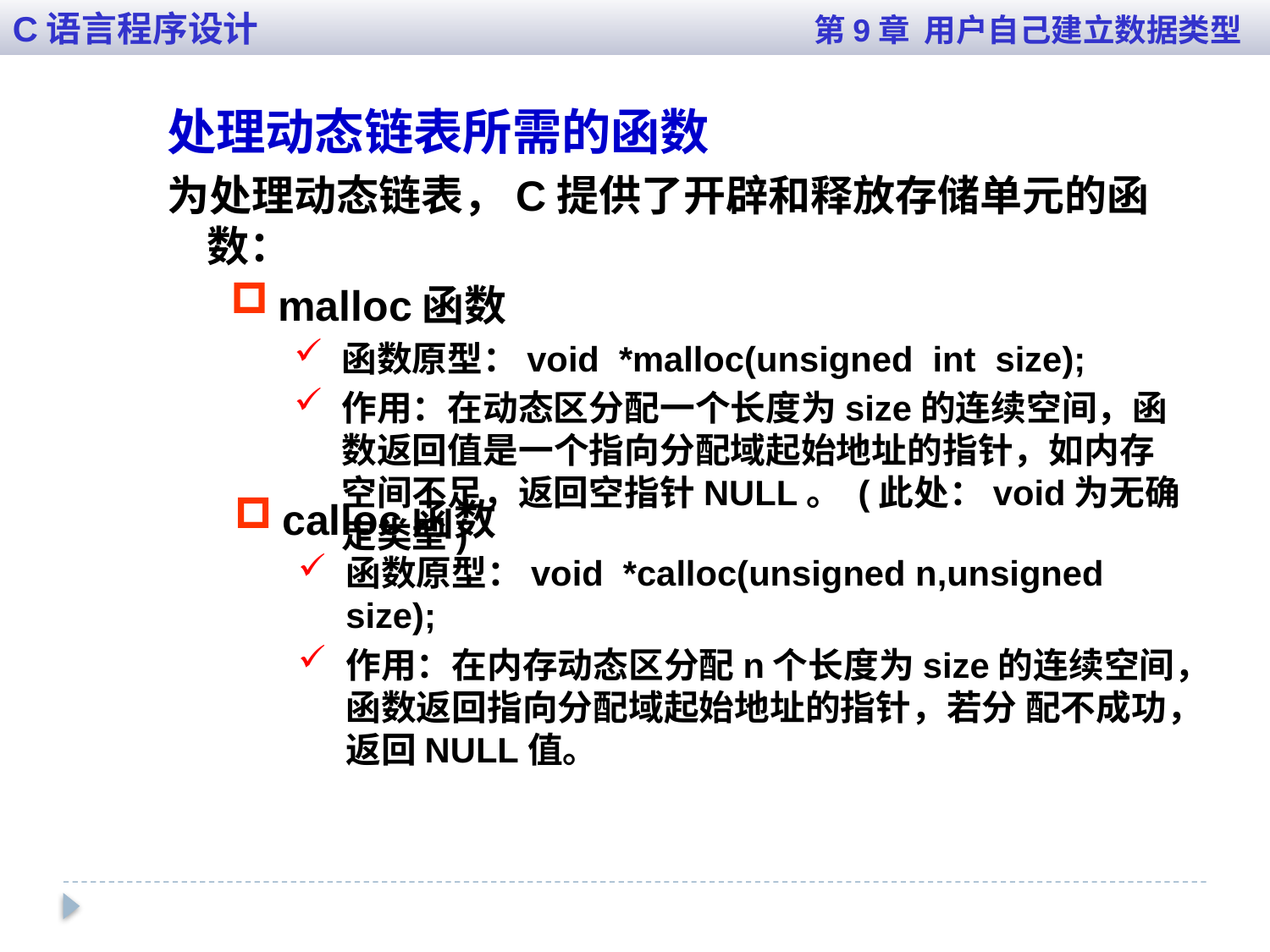

C语言程序设计                                                                     第9章  用户自己建立数据类型
处理动态链表所需的函数
为处理动态链表，C提供了开辟和释放存储单元的函数：
malloc函数
函数原型：void  *malloc(unsigned  int  size);
作用：在动态区分配一个长度为size的连续空间，函数返回值是一个指向分配域起始地址的指针，如内存空间不足，返回空指针NULL。 (此处：void为无确定类型)
calloc函数
函数原型：void  *calloc(unsigned n,unsigned  size);
作用：在内存动态区分配n个长度为size的连续空间，函数返回指向分配域起始地址的指针，若分 配不成功，返回NULL值。